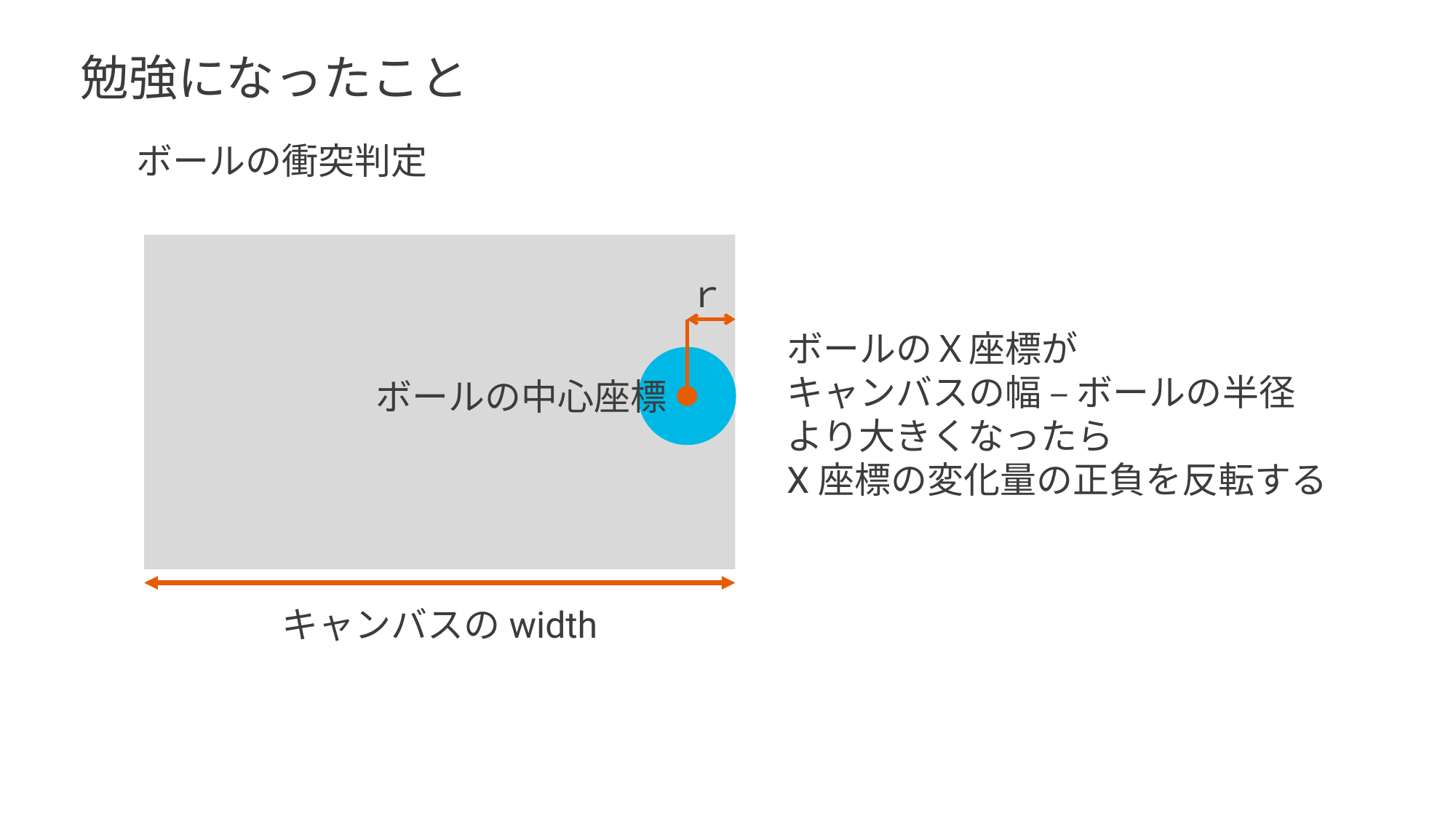

勉強になったこと
ボールの衝突判定

ｒ

ボールの中心座標

キャンバスのwidth
ボールのＸ座標が
キャンバスの幅 – ボールの半径
より大きくなったら
X座標の変化量の正負を反転する